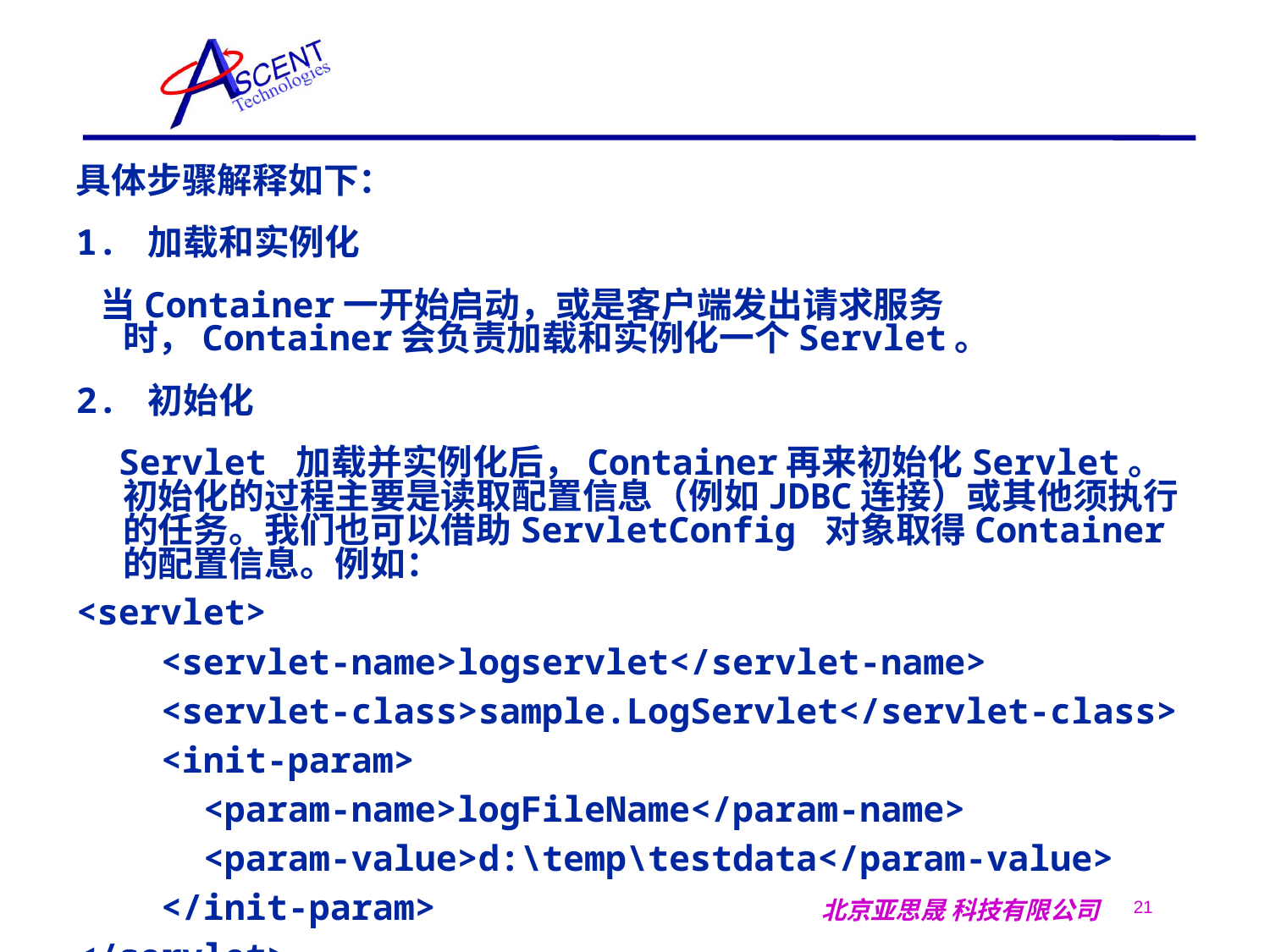

#
具体步骤解释如下：
1. 加载和实例化
  当Container一开始启动，或是客户端发出请求服务时，Container会负责加载和实例化一个Servlet。
2. 初始化
  Servlet 加载并实例化后，Container再来初始化Servlet。初始化的过程主要是读取配置信息（例如JDBC连接）或其他须执行的任务。我们也可以借助ServletConfig 对象取得Container 的配置信息。例如：
<servlet>
    <servlet-name>logservlet</servlet-name>
    <servlet-class>sample.LogServlet</servlet-class>
    <init-param>
      <param-name>logFileName</param-name>
      <param-value>d:\temp\testdata</param-value>
    </init-param>
</servlet>